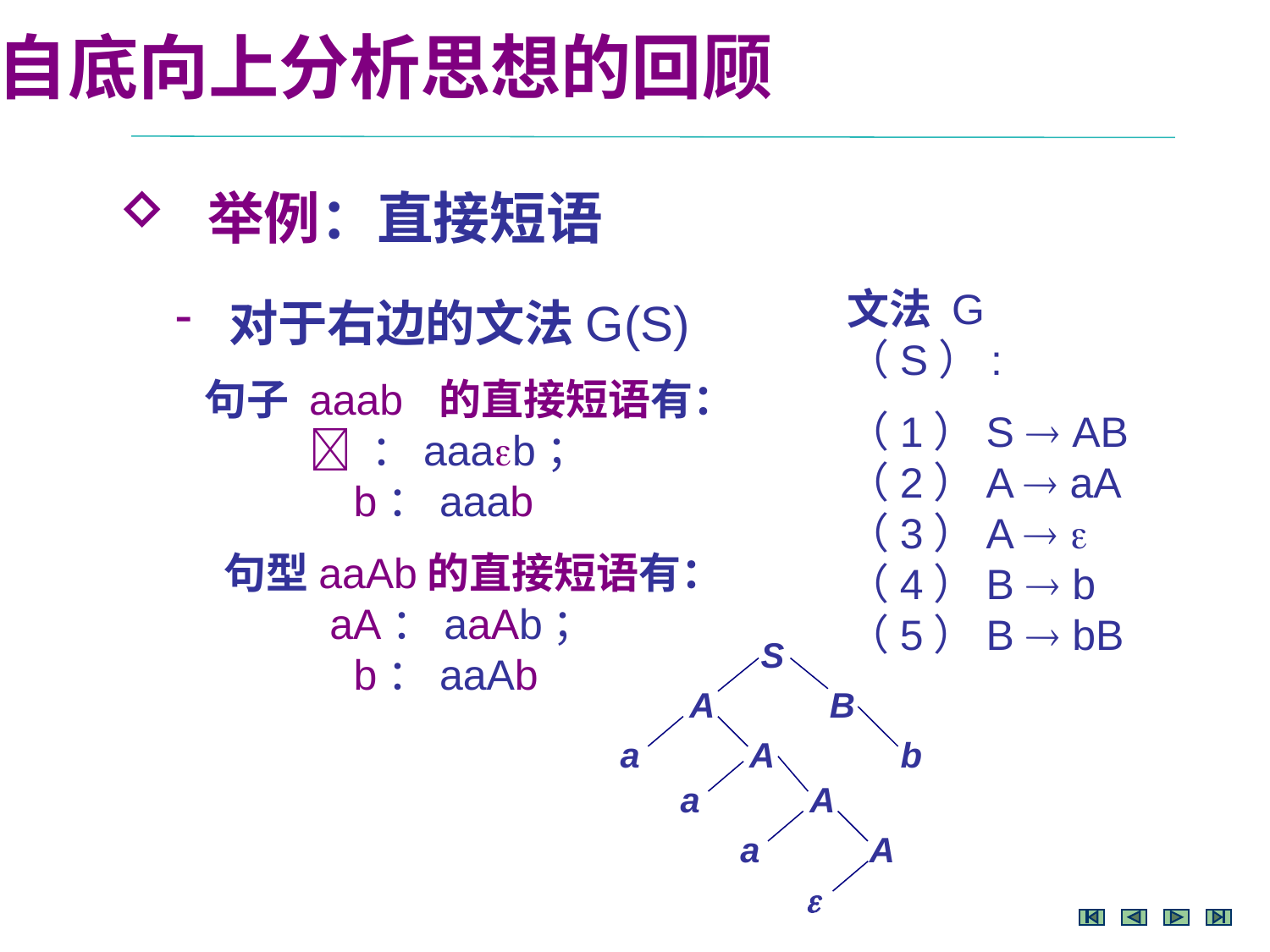

自底向上分析思想的回顾
  举例：直接短语
文法 G（S）:

（1）S → AB
（2）A → aA
（3）A → ε
（4）B → b
（5）B → bB
 对于右边的文法G(S)

  句子 aaab 的直接短语有：
              ε ：aaaεb；
               b：aaab

    句型aaAb的直接短语有：
             aA：aaAb；
               b：aaAb
S

A
B

a
A
b

a
A

a
A

ε